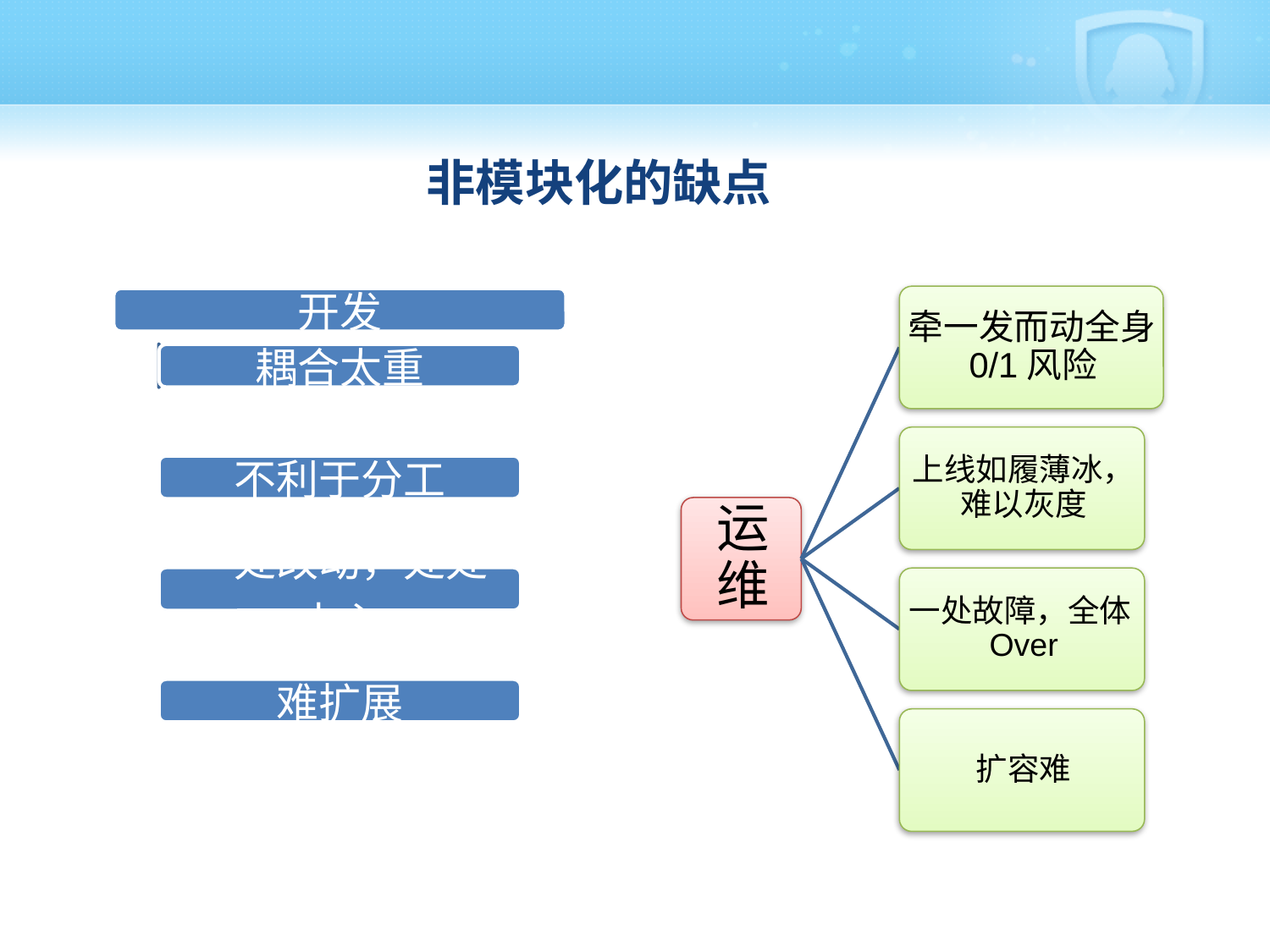

非模块化的缺点
运维

牵一发而动全身0/1风险

上线如履薄冰，难以灰度

一处故障，全体Over

扩容难
开发
耦合太重
一处改动，处处小心
不利于分工
难扩展